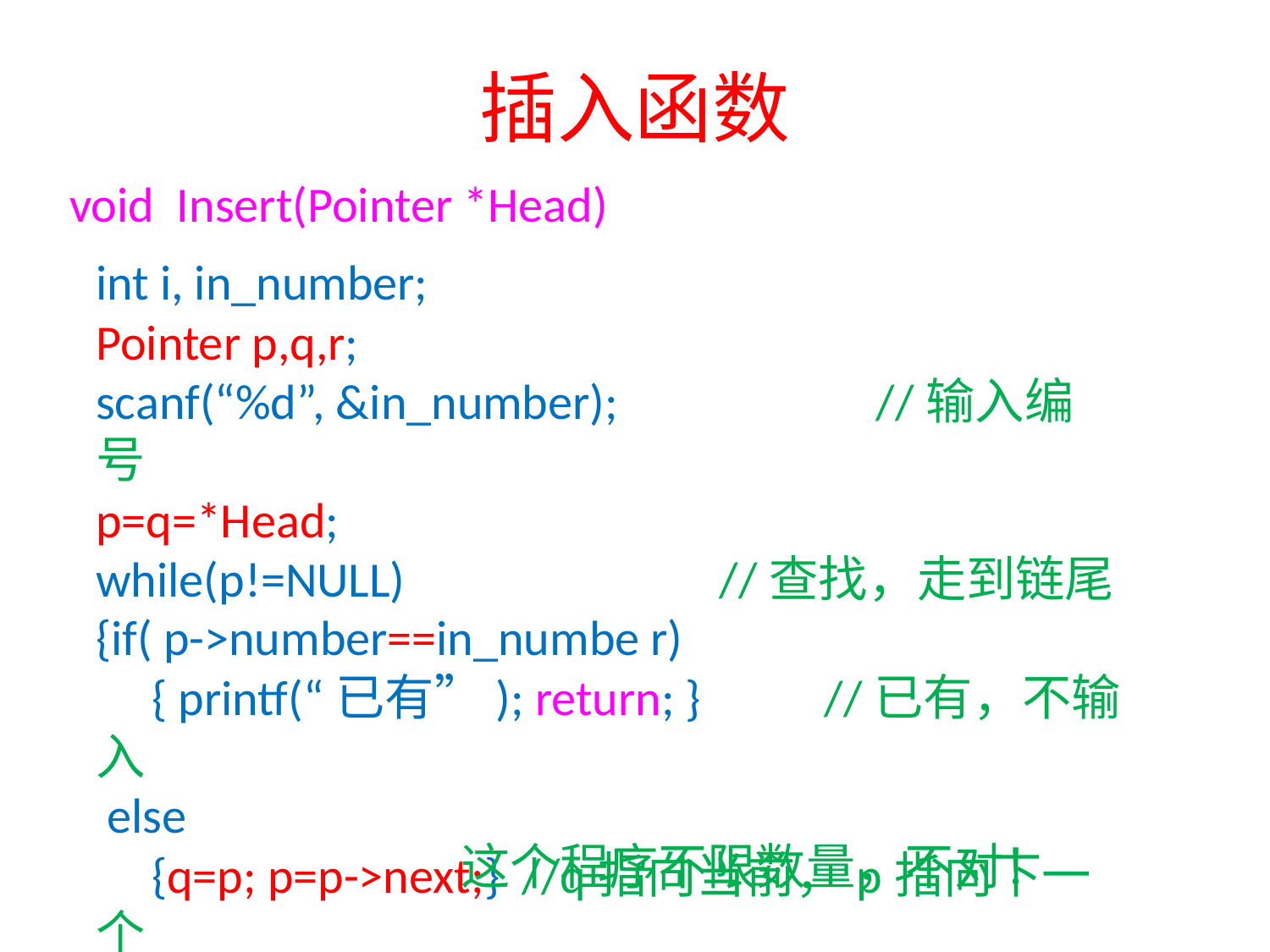

# 插入函数
void  Insert(Pointer *Head)
int i, in_number;
Pointer p,q,r;
scanf(“%d”, &in_number);                       //输入编号
p=q=*Head;
while(p!=NULL)                            //查找，走到链尾
{if( p->number==in_numbe r)
     { printf(“已有”); return; }           //已有，不输入
 else
     {q=p; p=p->next;}  //q指向当前，p指向下一个
}
这个程序不限数量，不对！
13